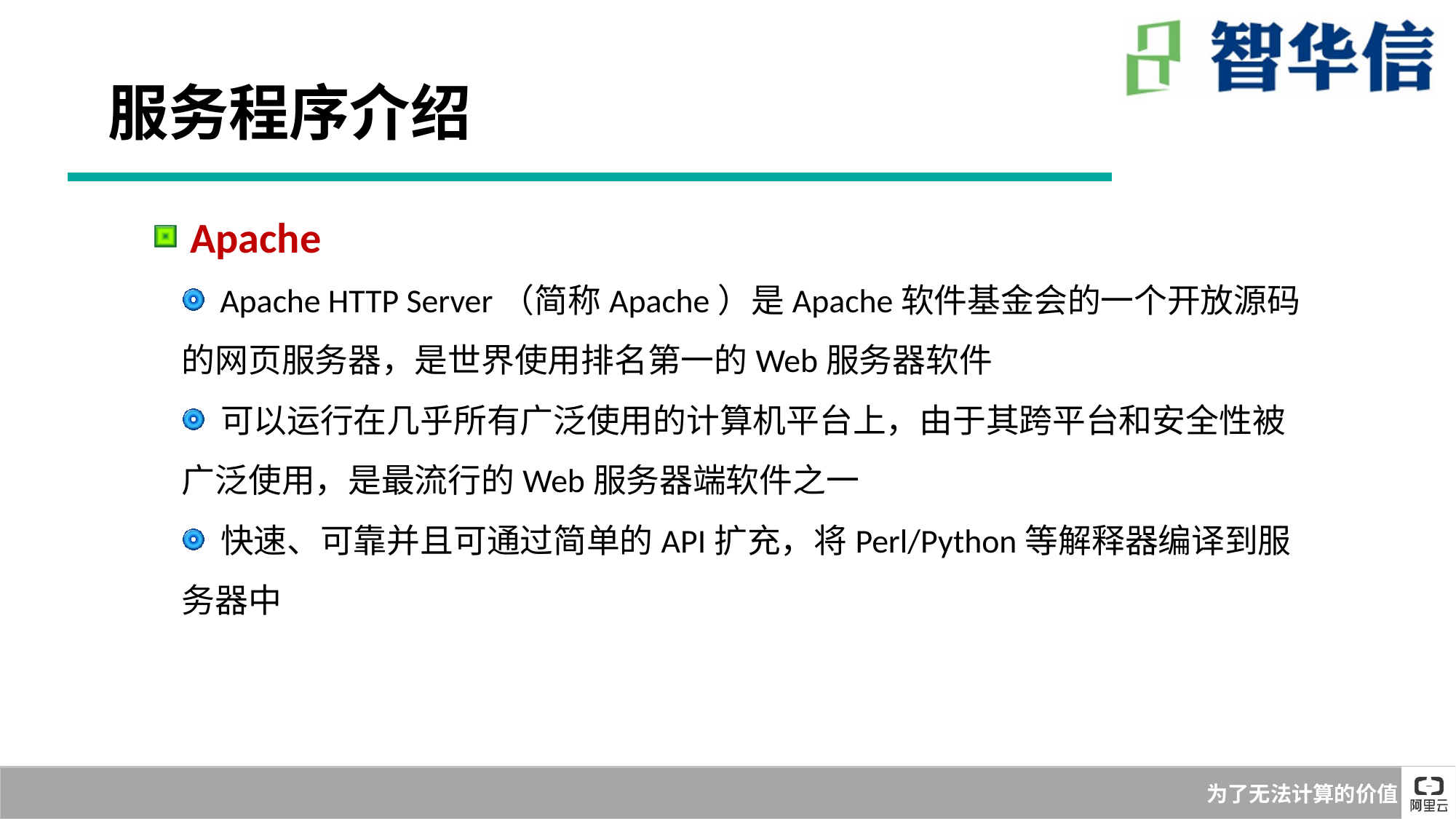

服务程序介绍
 Apache
  Apache HTTP Server（简称Apache）是Apache软件基金会的一个开放源码的网页服务器，是世界使用排名第一的Web服务器软件
 可以运行在几乎所有广泛使用的计算机平台上，由于其跨平台和安全性被广泛使用，是最流行的Web服务器端软件之一
 快速、可靠并且可通过简单的API扩充，将Perl/Python等解释器编译到服务器中